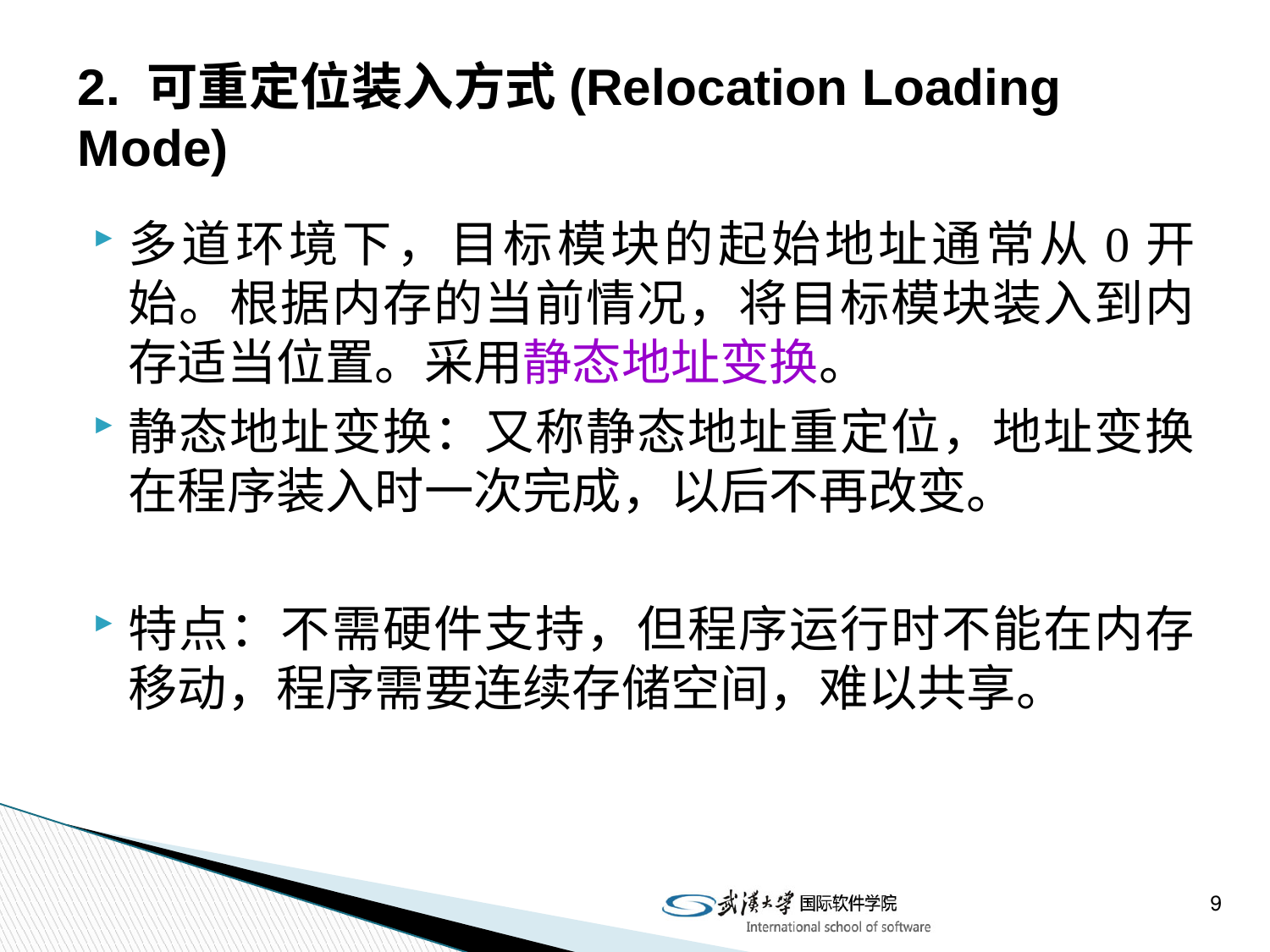

# 2. 可重定位装入方式(Relocation Loading Mode)
多道环境下，目标模块的起始地址通常从0开始。根据内存的当前情况，将目标模块装入到内存适当位置。采用静态地址变换。
静态地址变换：又称静态地址重定位，地址变换在程序装入时一次完成，以后不再改变。

特点：不需硬件支持，但程序运行时不能在内存移动，程序需要连续存储空间，难以共享。